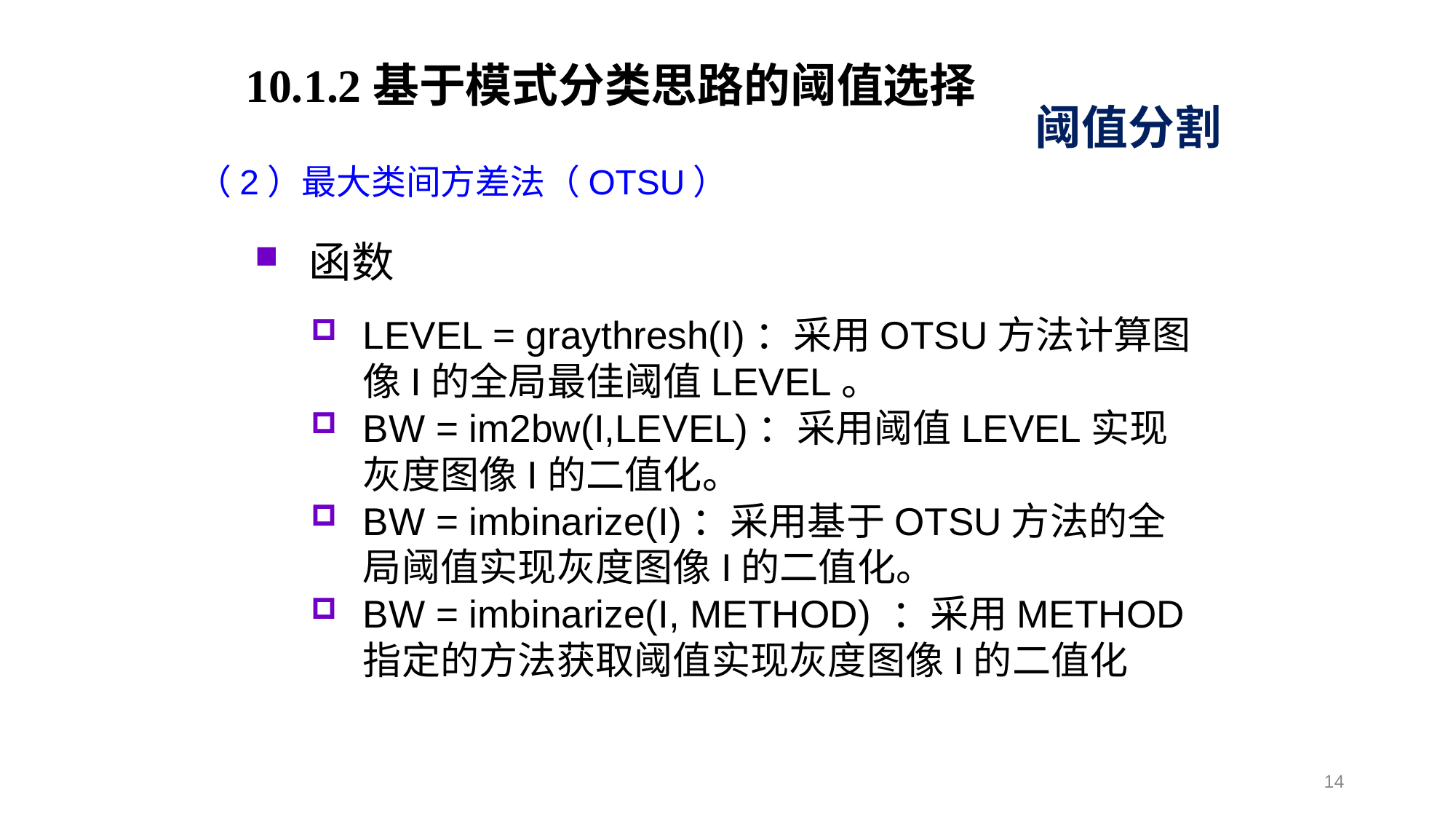

10.1.2基于模式分类思路的阈值选择
阈值分割
（2）最大类间方差法（OTSU）
函数
LEVEL = graythresh(I)：采用OTSU方法计算图像I的全局最佳阈值LEVEL。
BW = im2bw(I,LEVEL)：采用阈值LEVEL实现灰度图像I的二值化。
BW = imbinarize(I)：采用基于OTSU方法的全局阈值实现灰度图像I的二值化。
BW = imbinarize(I, METHOD) ：采用METHOD指定的方法获取阈值实现灰度图像I的二值化
14